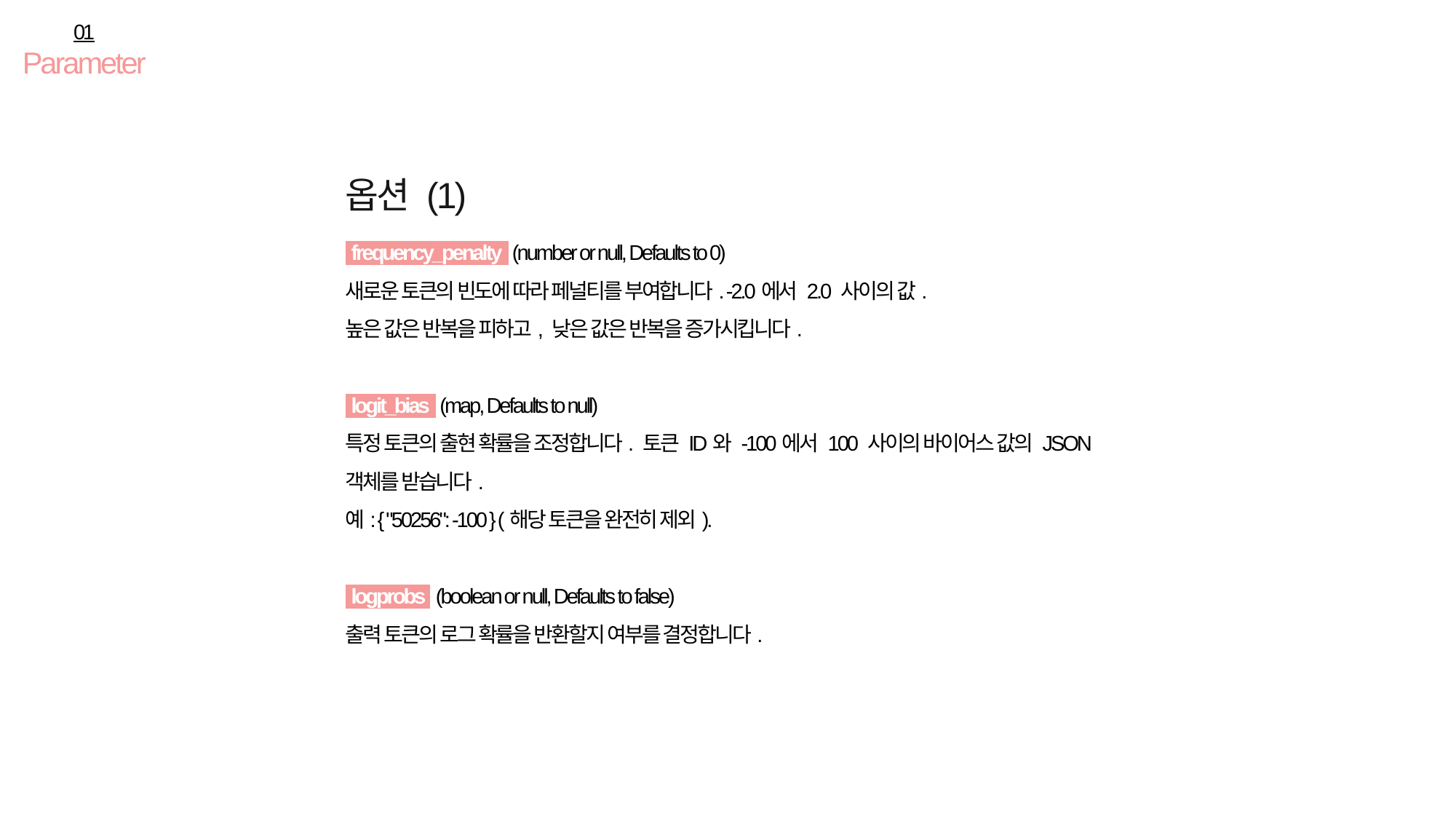

01
Parameter
옵션 (1)
 frequency_penalty  (number or null, Defaults to 0)
새로운 토큰의 빈도에 따라 페널티를 부여합니다. -2.0에서 2.0 사이의 값.
높은 값은 반복을 피하고, 낮은 값은 반복을 증가시킵니다.

 logit_bias  (map, Defaults to null)
특정 토큰의 출현 확률을 조정합니다. 토큰 ID와 -100에서 100 사이의 바이어스 값의 JSON 객체를 받습니다.
예: { "50256": -100 } (해당 토큰을 완전히 제외).

 logprobs  (boolean or null, Defaults to false)
출력 토큰의 로그 확률을 반환할지 여부를 결정합니다.